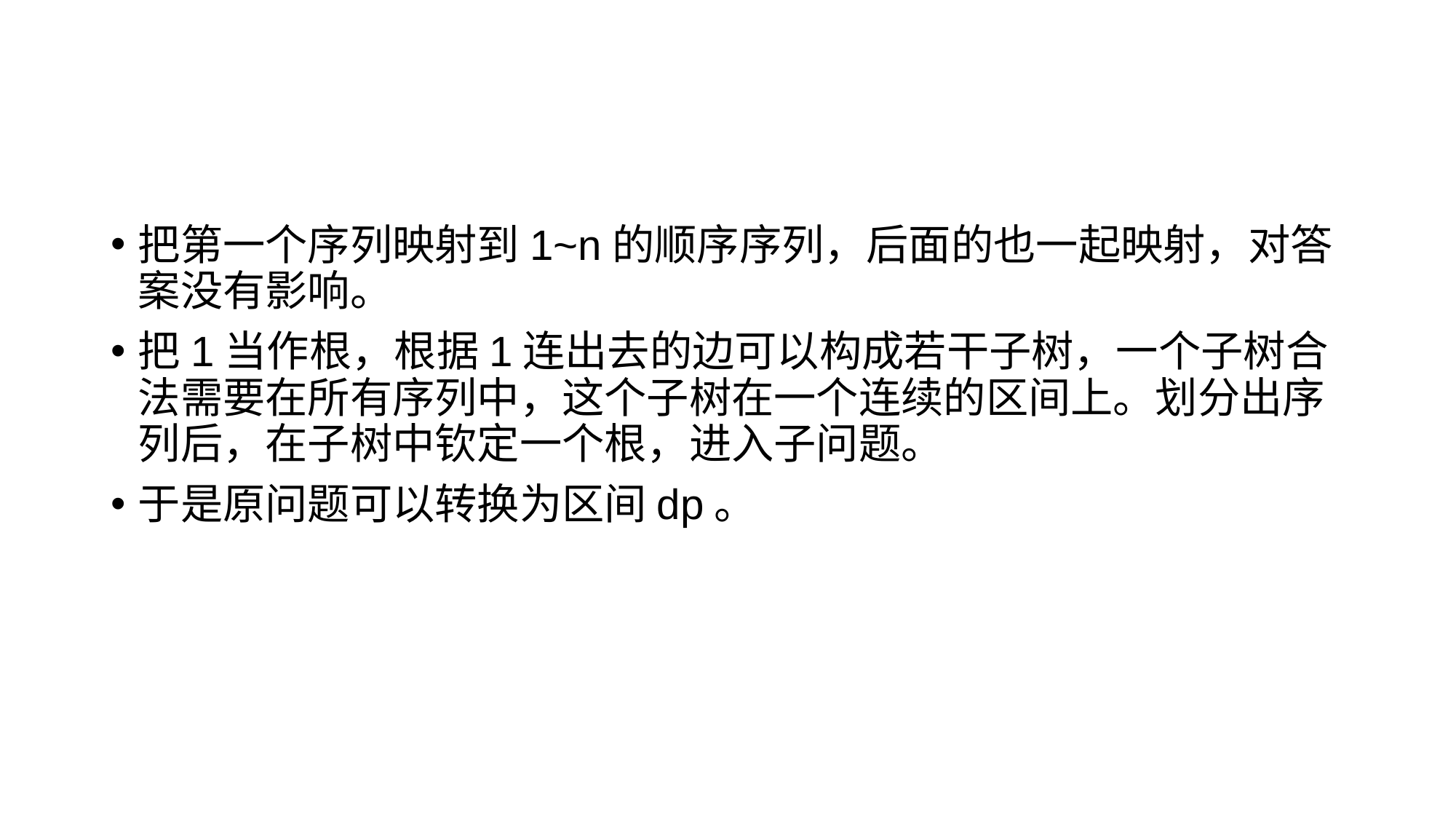

#
把第一个序列映射到1~n的顺序序列，后面的也一起映射，对答案没有影响。
把1当作根，根据1连出去的边可以构成若干子树，一个子树合法需要在所有序列中，这个子树在一个连续的区间上。划分出序列后，在子树中钦定一个根，进入子问题。
于是原问题可以转换为区间dp。